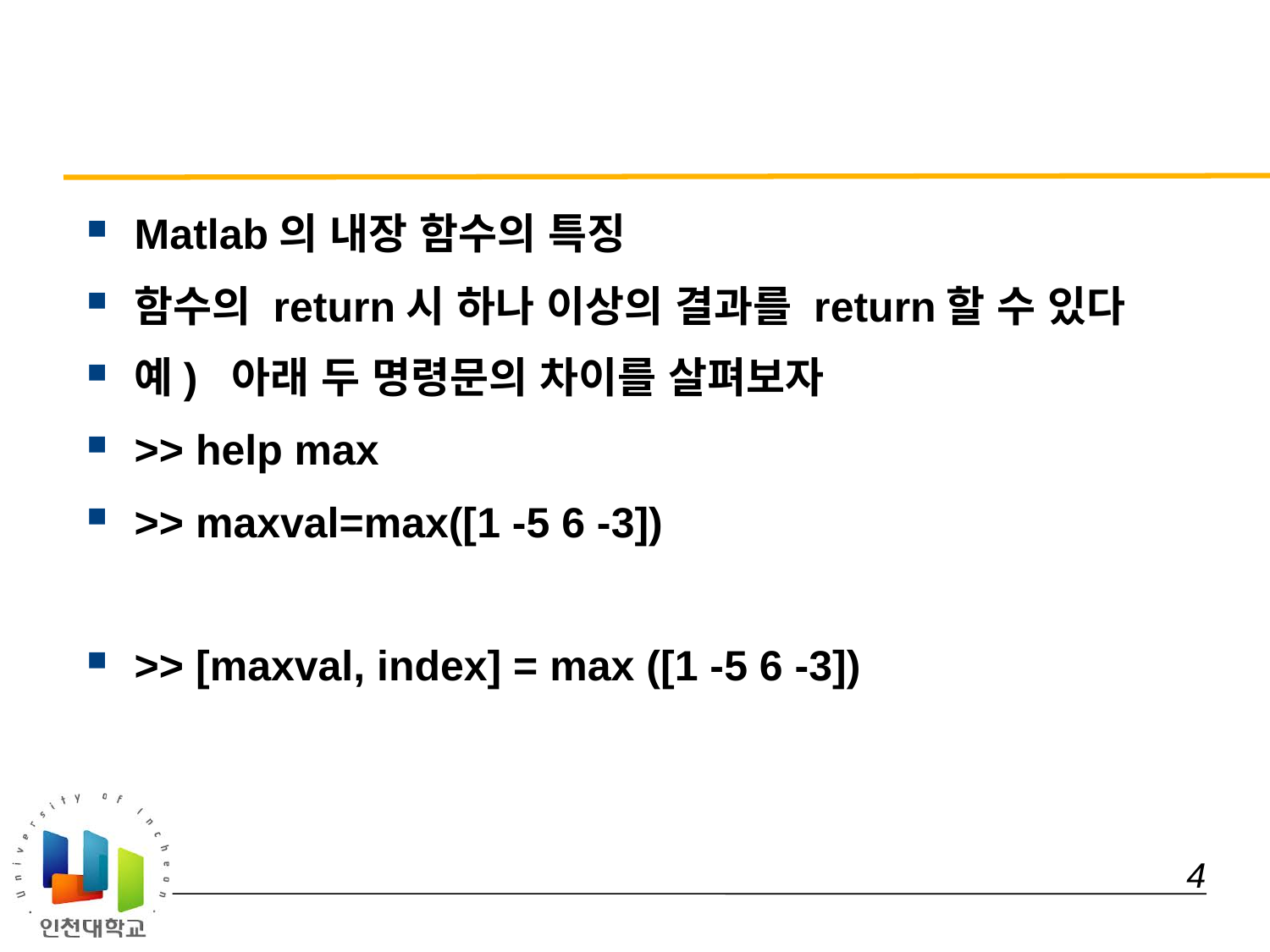

#
Matlab의 내장 함수의 특징
함수의 return시 하나 이상의 결과를 return할 수 있다
예)  아래 두 명령문의 차이를 살펴보자
>> help max
>> maxval=max([1 -5 6 -3])

>> [maxval, index] = max ([1 -5 6 -3])

 4